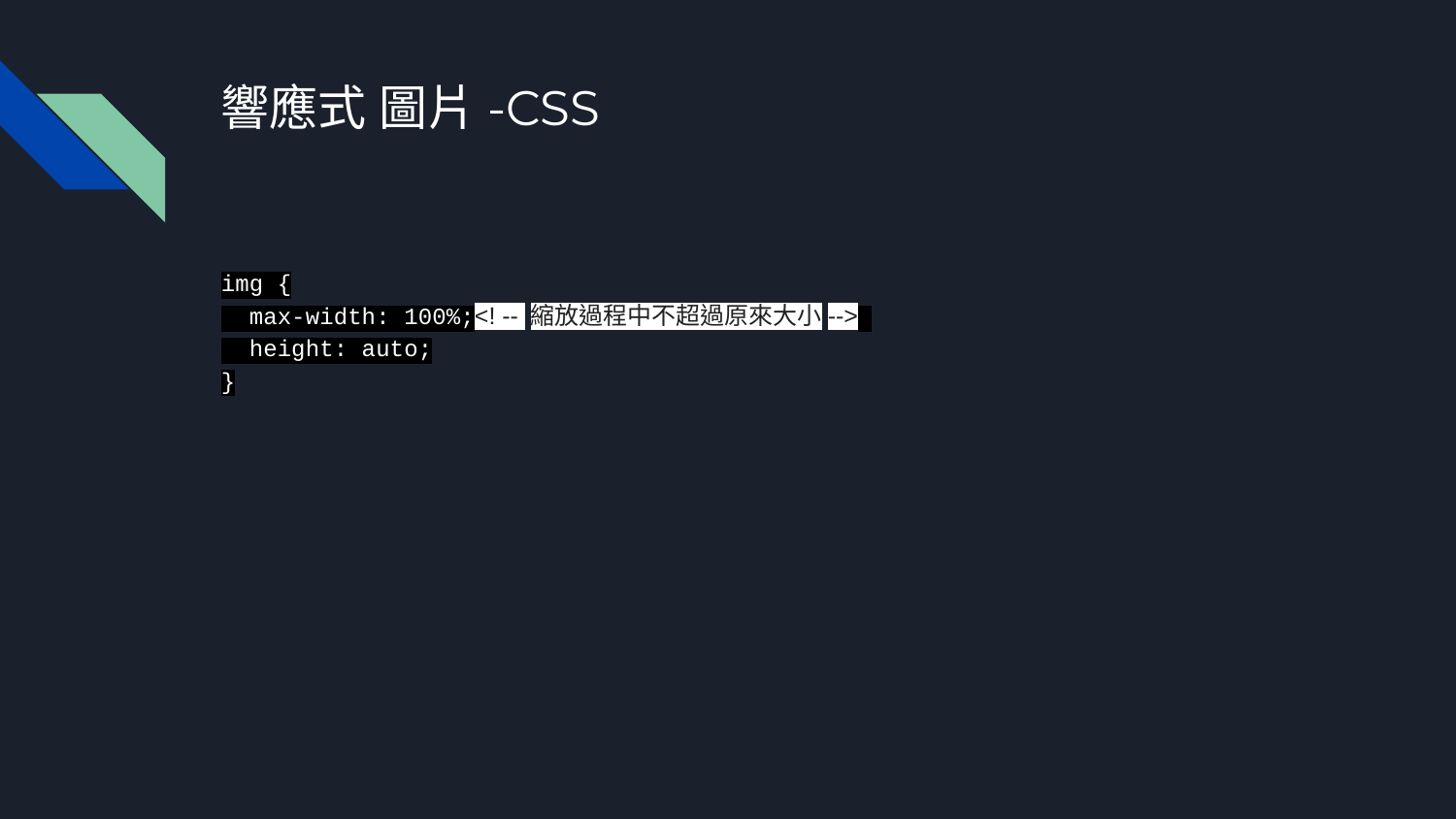

# 響應式 圖片-CSS
img {
  max-width: 100%;<! -- 縮放過程中不超過原來大小-->
  height: auto;
}